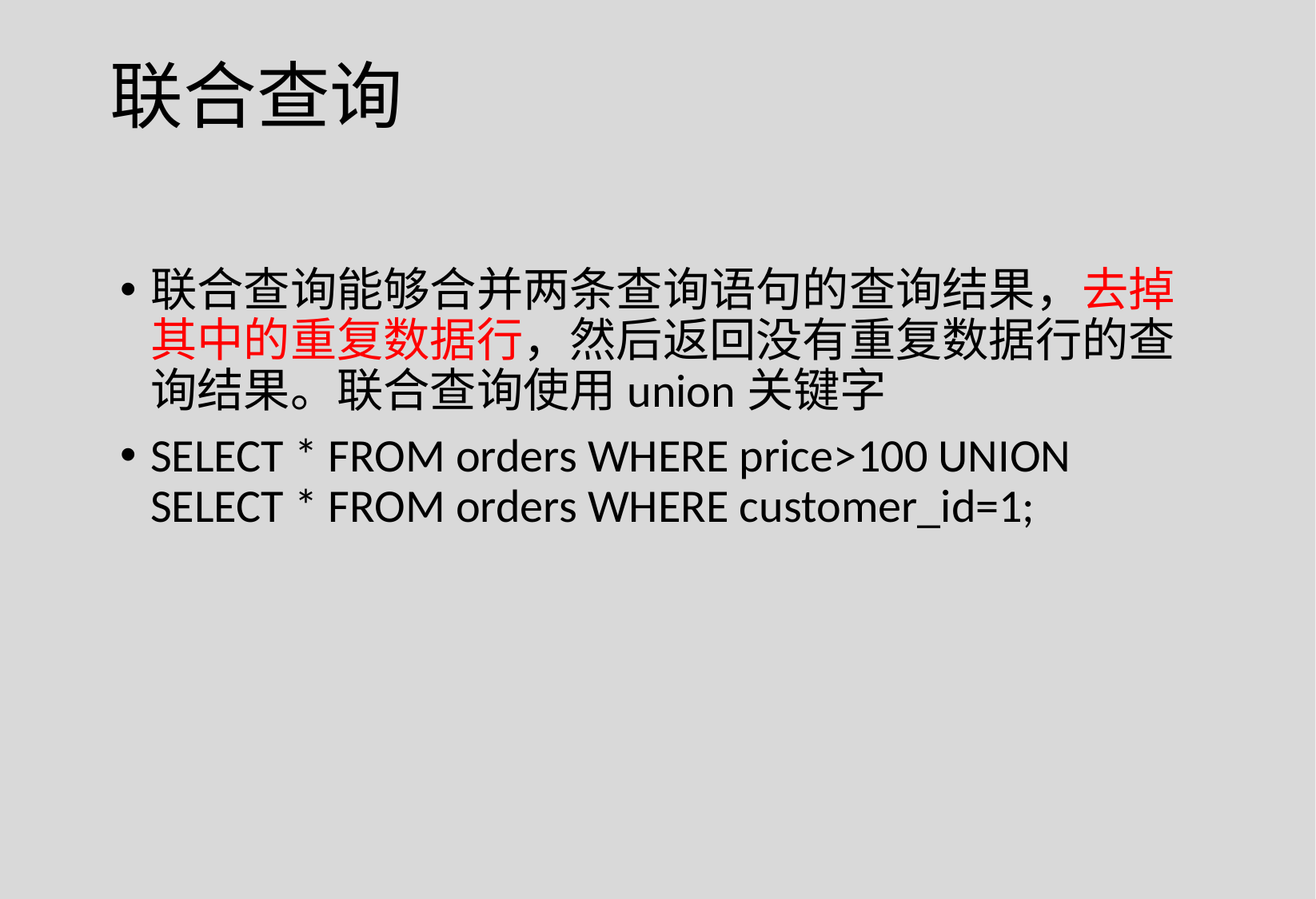

联合查询
联合查询能够合并两条查询语句的查询结果，去掉其中的重复数据行，然后返回没有重复数据行的查询结果。联合查询使用union关键字
SELECT * FROM orders WHERE price>100 UNION SELECT * FROM orders WHERE customer_id=1;